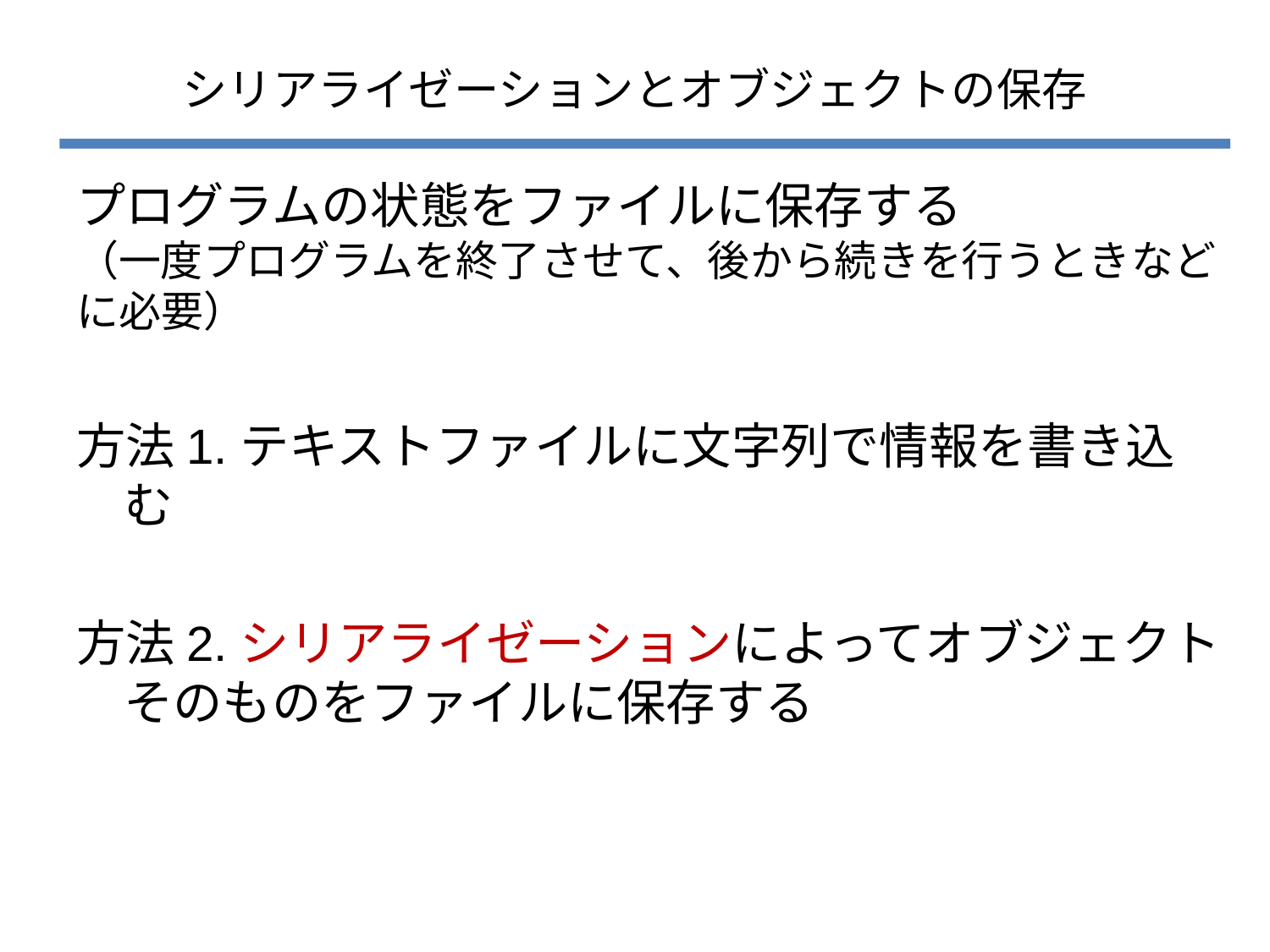

# シリアライゼーションとオブジェクトの保存
プログラムの状態をファイルに保存する
（一度プログラムを終了させて、後から続きを行うときなどに必要）

方法1.テキストファイルに文字列で情報を書き込む

方法2.シリアライゼーションによってオブジェクトそのものをファイルに保存する